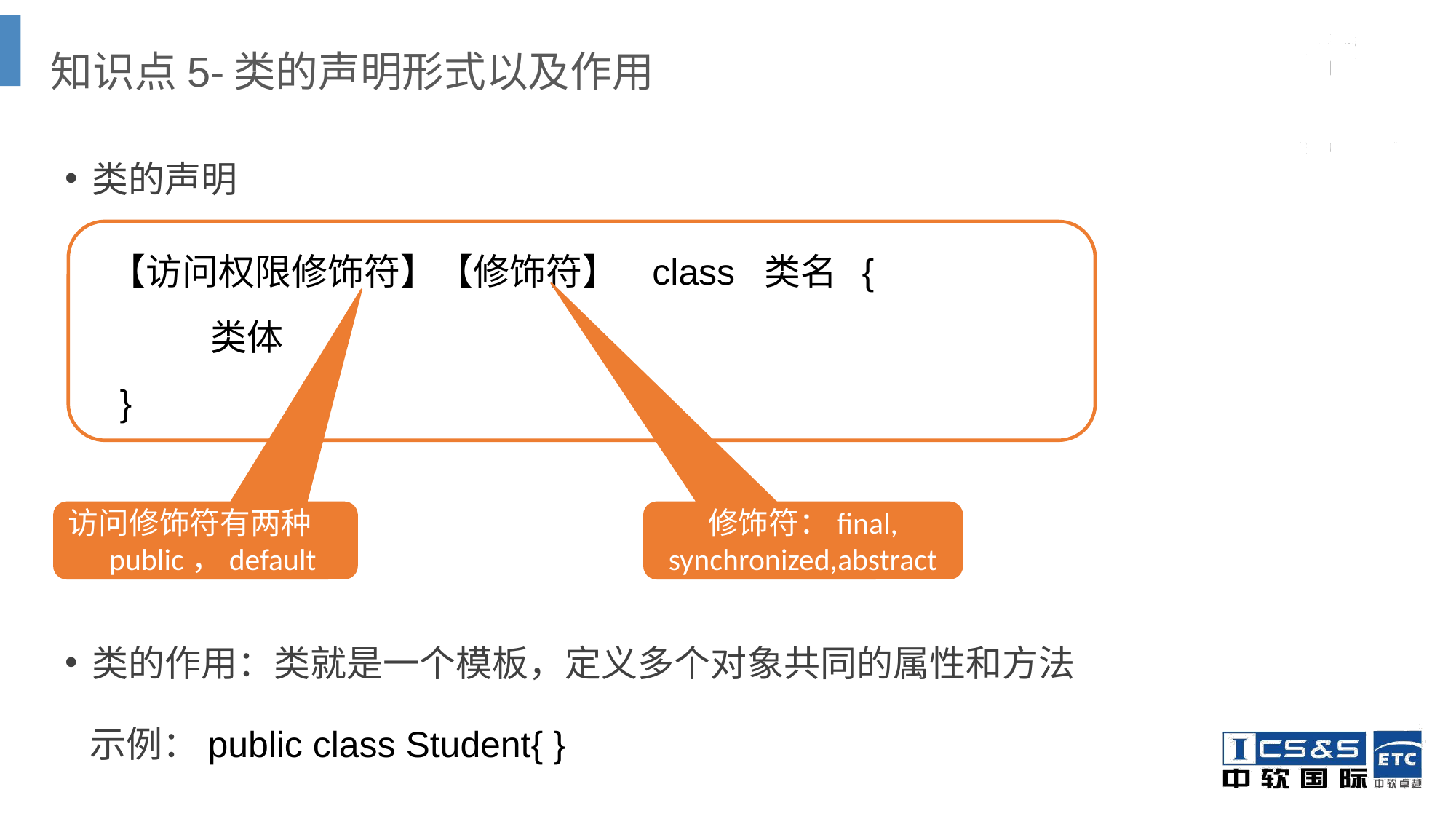

知识点5-类的声明形式以及作用
类的声明

类的作用：类就是一个模板，定义多个对象共同的属性和方法
  示例：public class Student{ }

 【访问权限修饰符】【修饰符】   class  类名  {
               类体
    }

访问修饰符有两种public，default
修饰符：final, synchronized,abstract